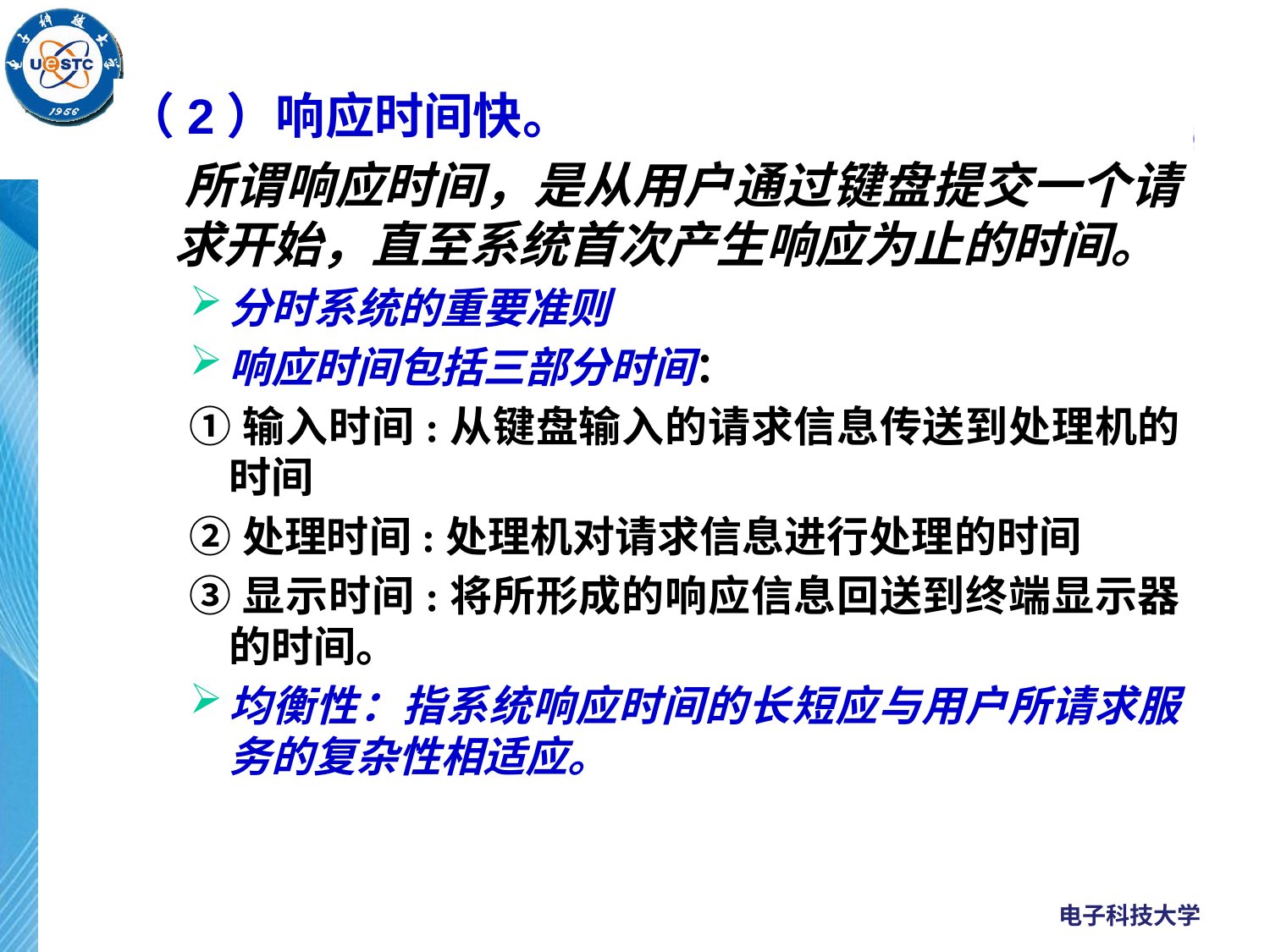

（2）响应时间快。
    所谓响应时间，是从用户通过键盘提交一个请求开始，直至系统首次产生响应为止的时间。
分时系统的重要准则
响应时间包括三部分时间：
①输入时间:从键盘输入的请求信息传送到处理机的时间
②处理时间:处理机对请求信息进行处理的时间
③显示时间:将所形成的响应信息回送到终端显示器的时间。
均衡性：指系统响应时间的长短应与用户所请求服务的复杂性相适应。